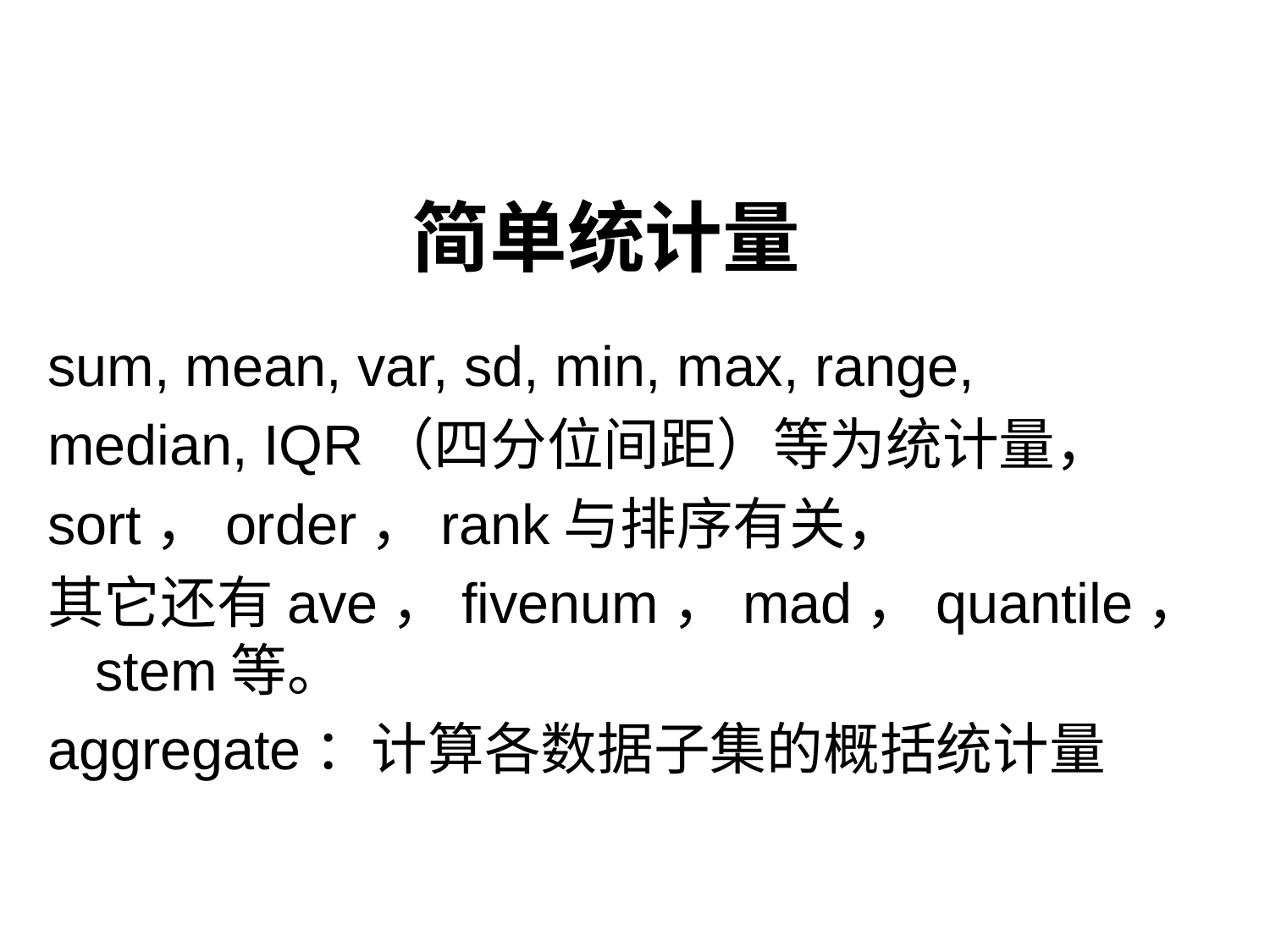

# 简单统计量
sum, mean, var, sd, min, max, range,
median, IQR（四分位间距）等为统计量，
sort，order，rank与排序有关，
其它还有ave，fivenum，mad，quantile，stem等。
aggregate：计算各数据子集的概括统计量